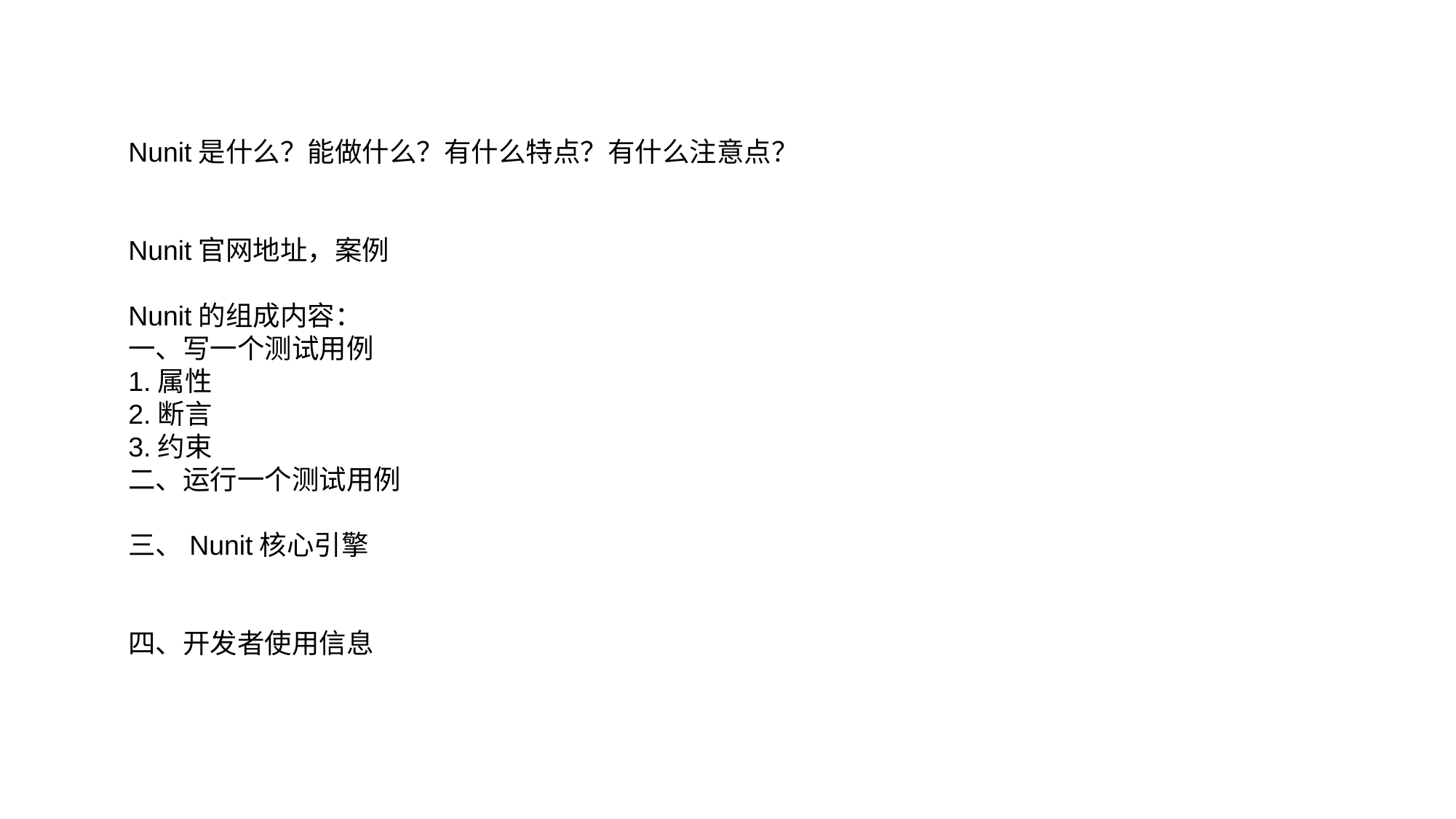

Nunit是什么？能做什么？有什么特点？有什么注意点？

Nunit官网地址，案例

Nunit的组成内容：
一、写一个测试用例
1.属性
2.断言
3.约束
二、运行一个测试用例

三、Nunit核心引擎

四、开发者使用信息